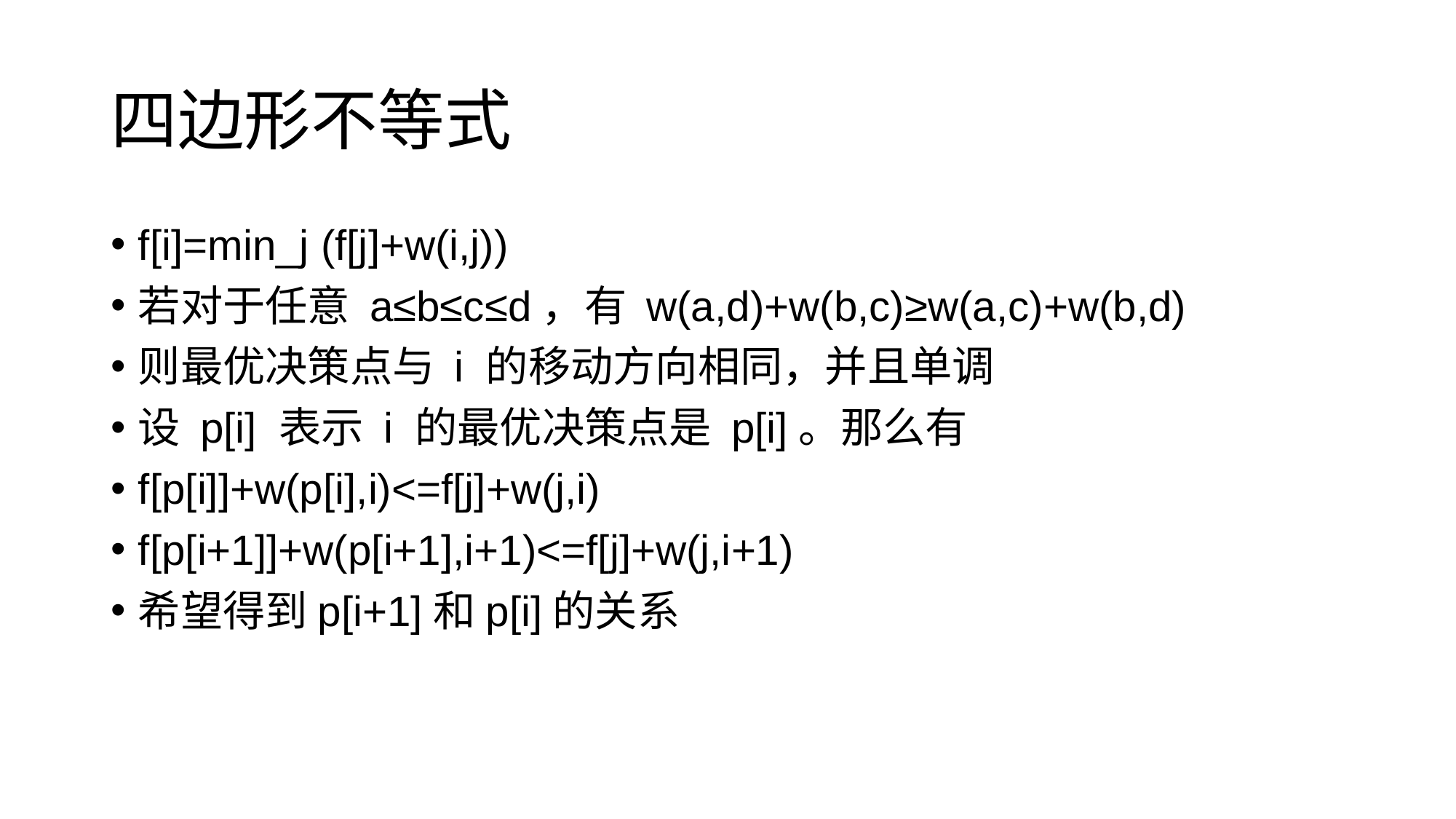

# 四边形不等式
f[i]=min_j (f[j]+w(i,j))
若对于任意 a≤b≤c≤d，有 w(a,d)+w(b,c)≥w(a,c)+w(b,d)
则最优决策点与 i 的移动方向相同，并且单调
设 p[i]​ 表示 i 的最优决策点是 p[i]。那么有
f[p[i]]+w(p[i],i)<=f[j]+w(j,i)
f[p[i+1]]+w(p[i+1],i+1)<=f[j]+w(j,i+1)
希望得到p[i+1]和p[i]的关系